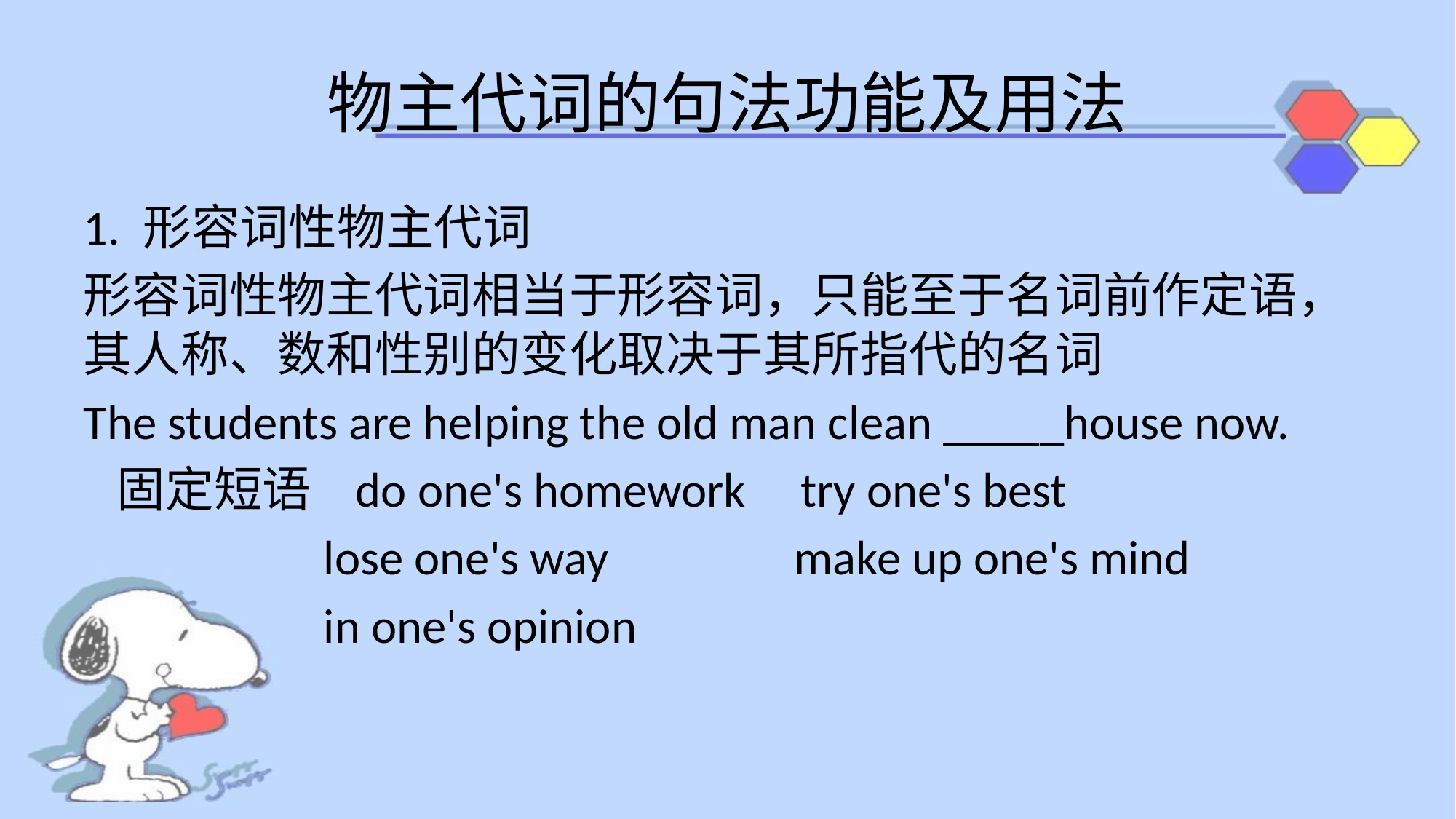

# 物主代词的句法功能及用法
1. 形容词性物主代词
形容词性物主代词相当于形容词，只能至于名词前作定语，其人称、数和性别的变化取决于其所指代的名词
The students are helping the old man clean _____house now.
  固定短语   do one's homework     try one's best
                      lose one's way                 make up one's mind
                      in one's opinion